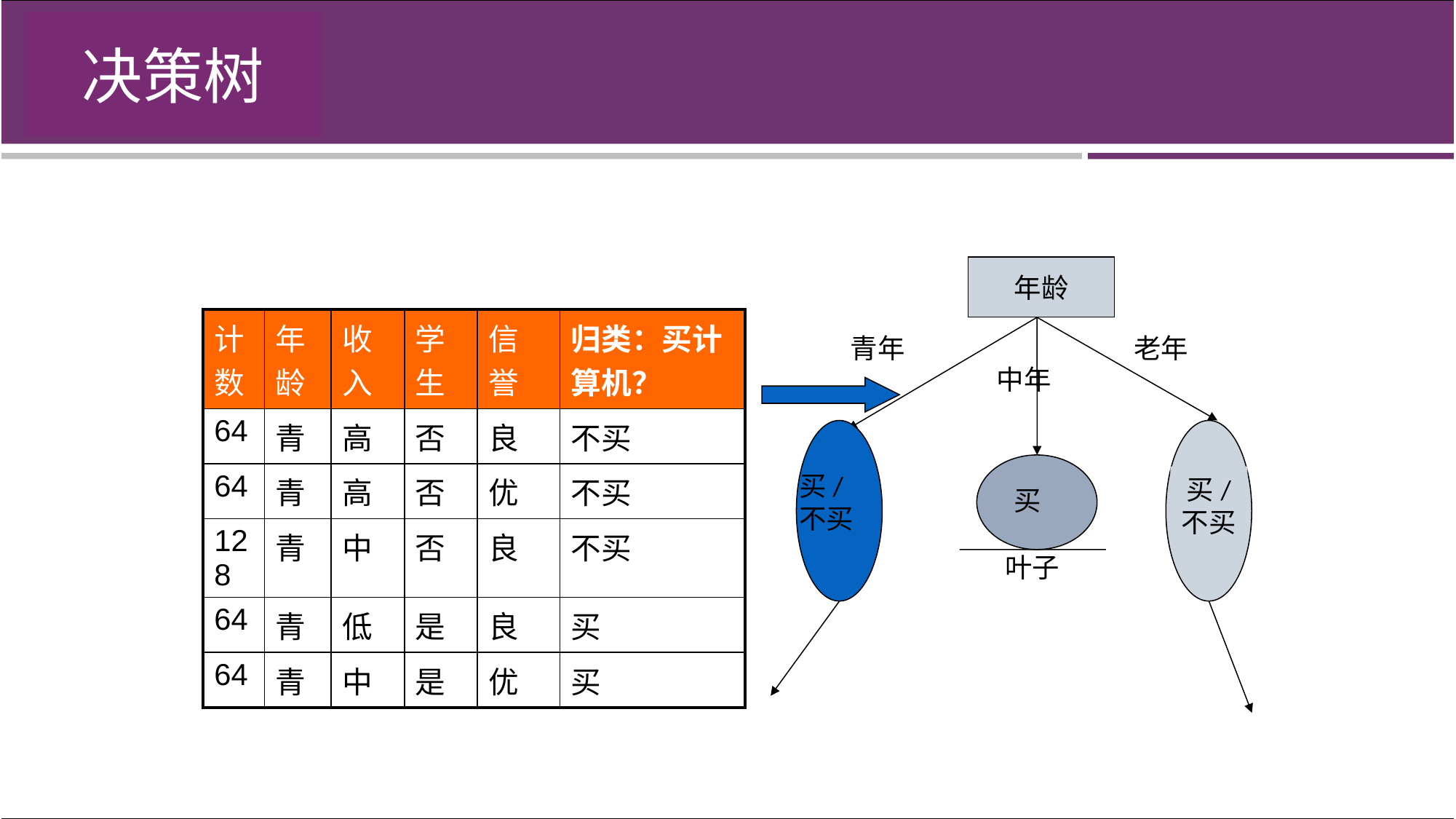

年龄
| 计数 | 年龄 | 收入 | 学生 | 信誉 | 归类：买计算机？ |
| --- | --- | --- | --- | --- | --- |
| 64 | 青 | 高 | 否 | 良 | 不买 |
| 64 | 青 | 高 | 否 | 优 | 不买 |
| 128 | 青 | 中 | 否 | 良 | 不买 |
| 64 | 青 | 低 | 是 | 良 | 买 |
| 64 | 青 | 中 | 是 | 优 | 买 |

青年
老年
中年

买/
不买
买/
不买
买
叶子